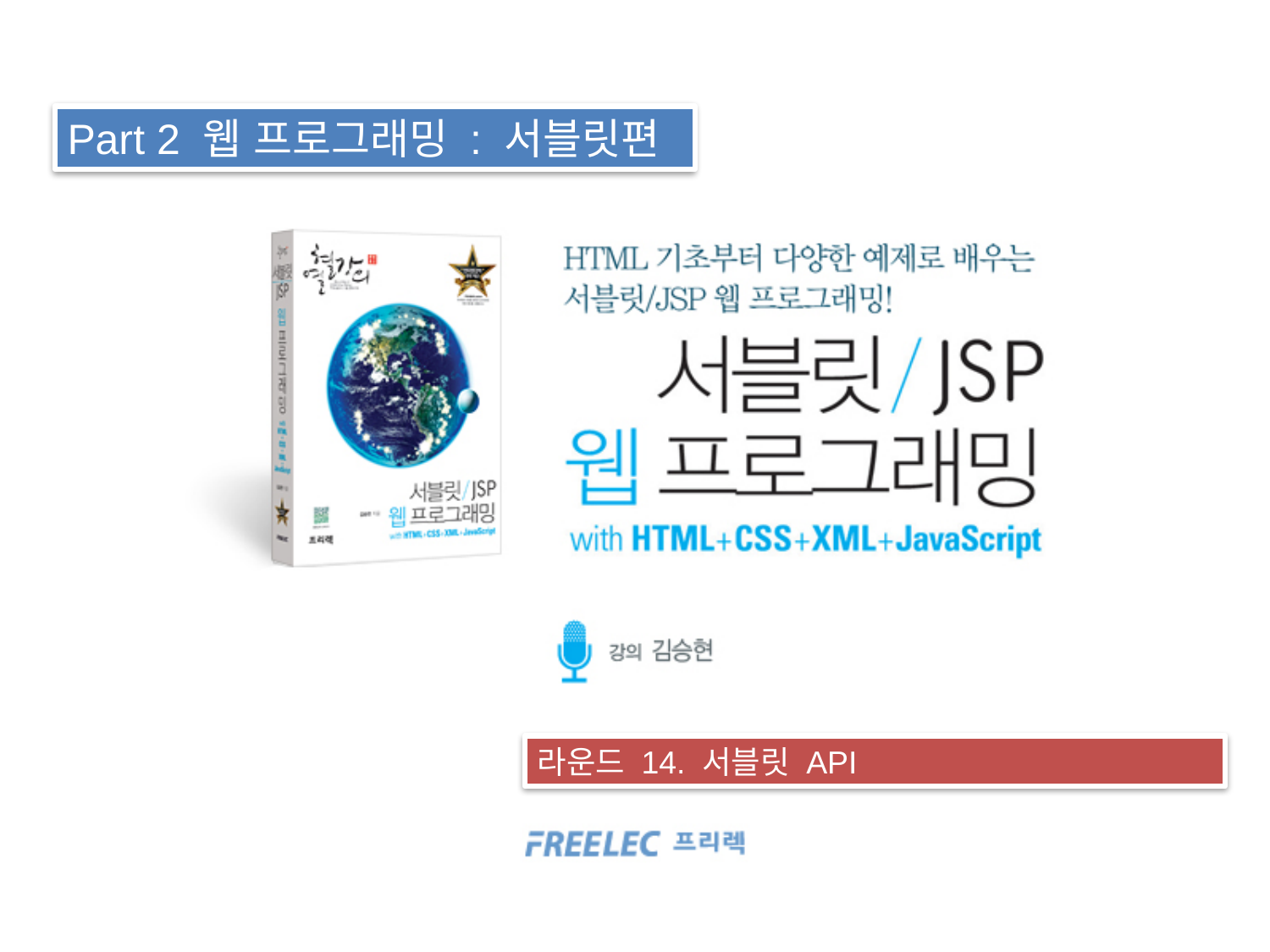

Part 2 웹 프로그래밍 : 서블릿편
라운드 14. 서블릿 API